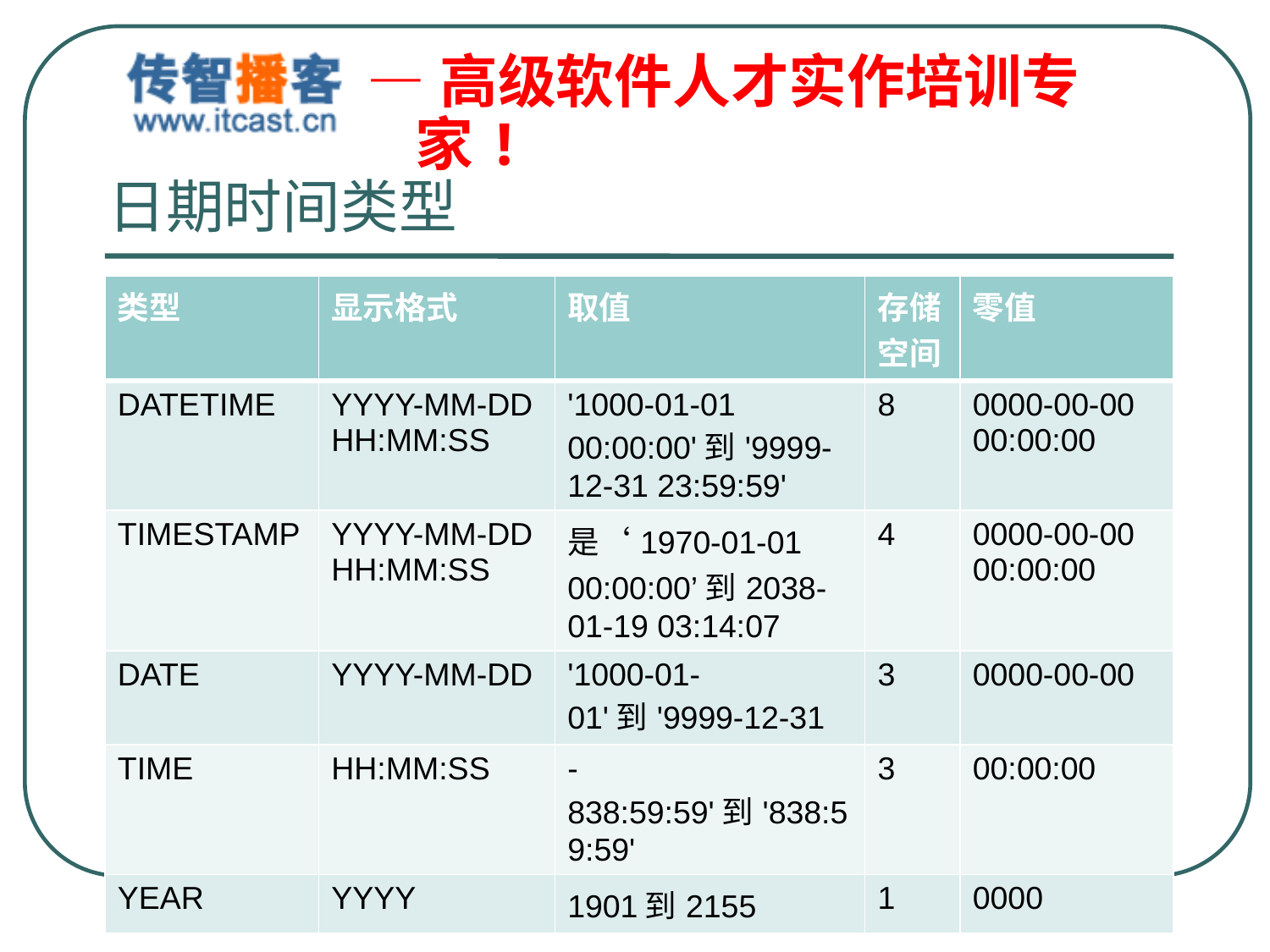

# 日期时间类型
| 类型 | 显示格式 | 取值 | 存储空间 | 零值 |
| --- | --- | --- | --- | --- |
| DATETIME | YYYY-MM-DD HH:MM:SS | '1000-01-01 00:00:00'到'9999-12-31 23:59:59' | 8 | 0000-00-00 00:00:00 |
| TIMESTAMP | YYYY-MM-DD HH:MM:SS | 是‘1970-01-01 00:00:00’到2038-01-19 03:14:07 | 4 | 0000-00-00 00:00:00 |
| DATE | YYYY-MM-DD | '1000-01-01'到'9999-12-31 | 3 | 0000-00-00 |
| TIME | HH:MM:SS | -838:59:59'到'838:59:59' | 3 | 00:00:00 |
| YEAR | YYYY | 1901到2155 | 1 | 0000 |